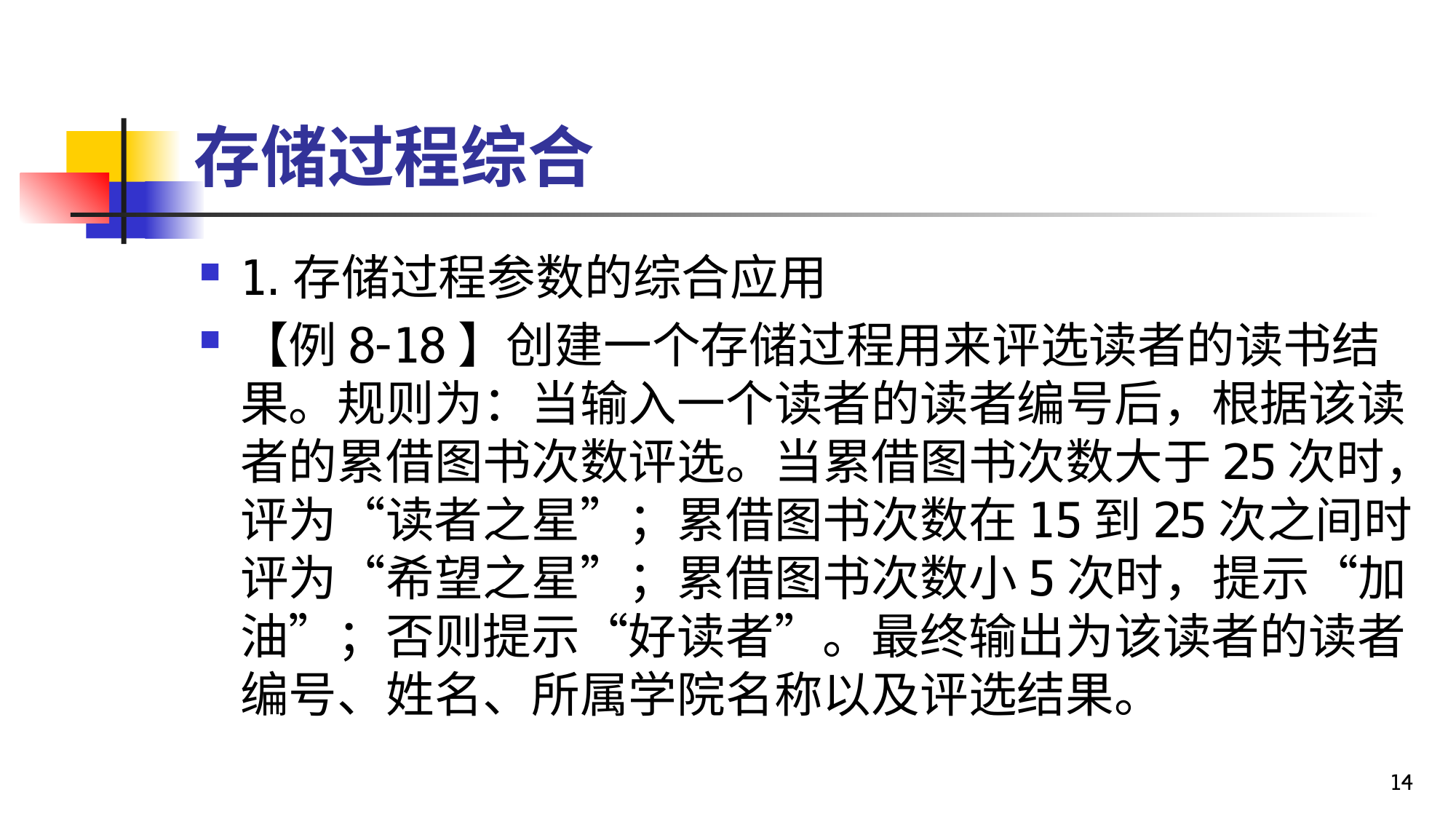

# 存储过程综合
1.存储过程参数的综合应用
【例8-18】创建一个存储过程用来评选读者的读书结果。规则为：当输入一个读者的读者编号后，根据该读者的累借图书次数评选。当累借图书次数大于25次时，评为“读者之星”；累借图书次数在15到25次之间时评为“希望之星”；累借图书次数小5次时，提示“加油”；否则提示“好读者”。最终输出为该读者的读者编号、姓名、所属学院名称以及评选结果。
14